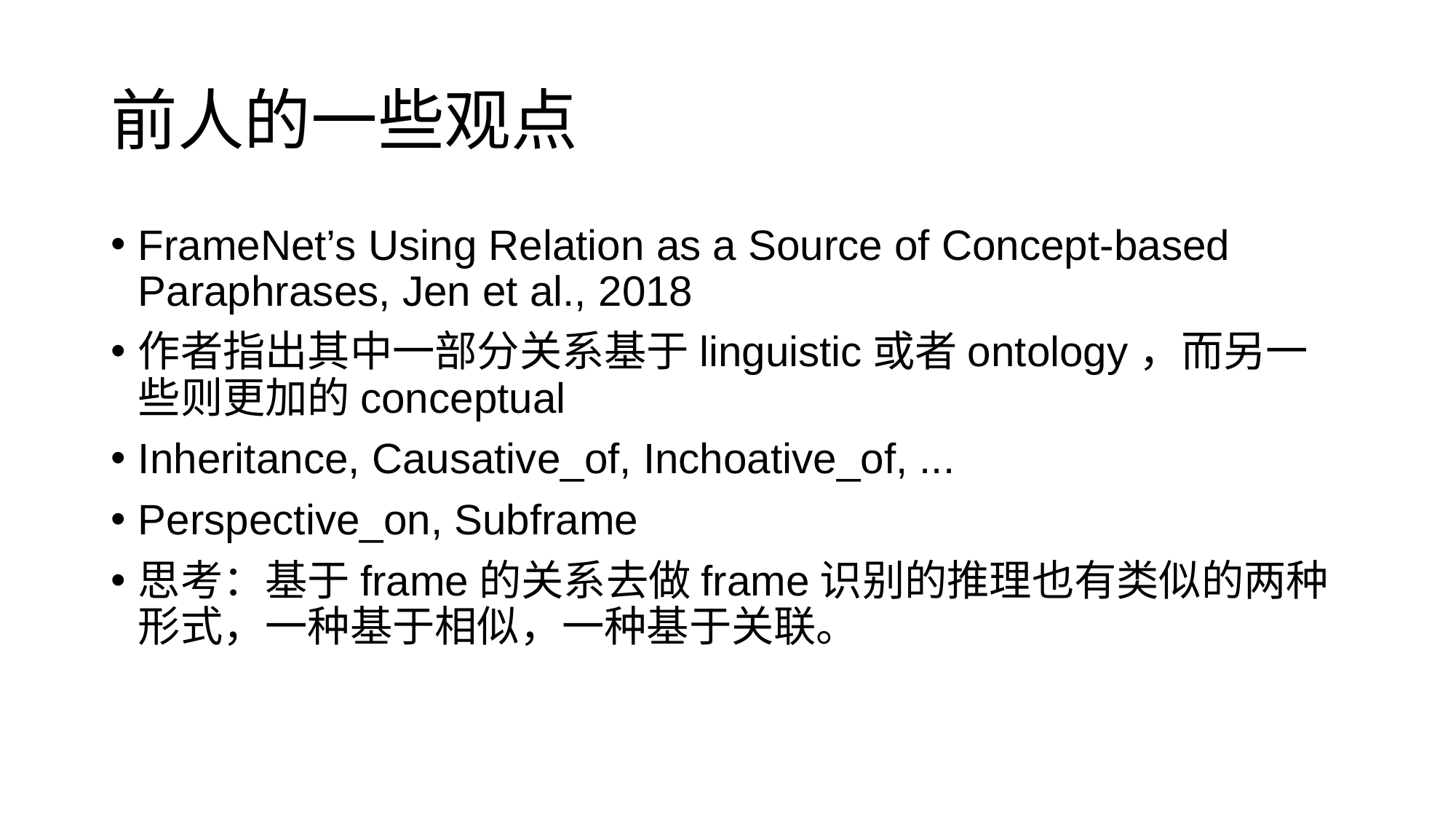

# 前人的一些观点
FrameNet’s Using Relation as a Source of Concept-based Paraphrases, Jen et al., 2018
作者指出其中一部分关系基于linguistic或者ontology，而另一些则更加的conceptual
Inheritance, Causative_of, Inchoative_of, ...
Perspective_on, Subframe
思考：基于frame的关系去做frame识别的推理也有类似的两种形式，一种基于相似，一种基于关联。